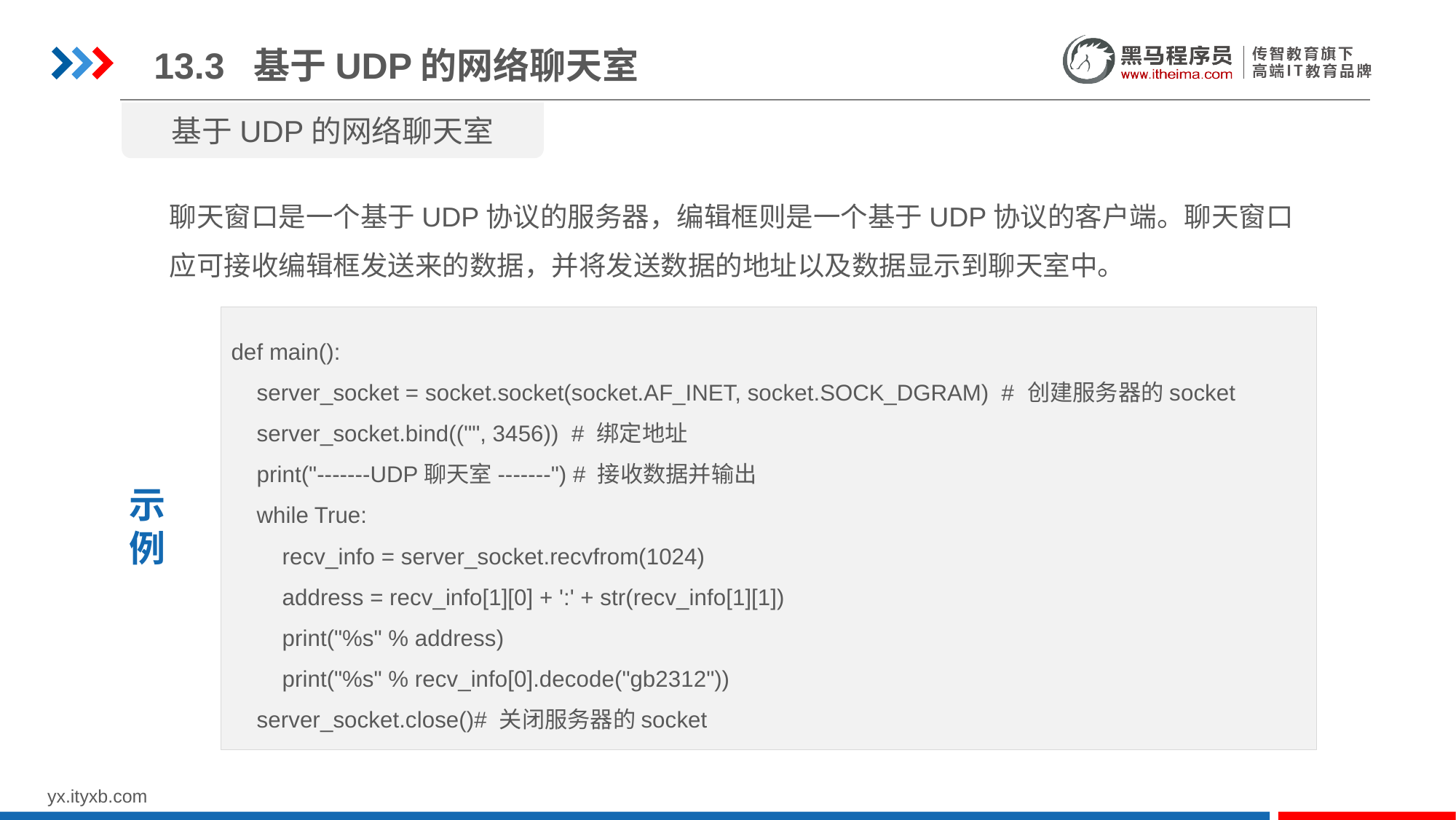

13.3  基于UDP的网络聊天室

基于UDP的网络聊天室
聊天窗口是一个基于UDP协议的服务器，编辑框则是一个基于UDP协议的客户端。聊天窗口应可接收编辑框发送来的数据，并将发送数据的地址以及数据显示到聊天室中。
def main():
    server_socket = socket.socket(socket.AF_INET, socket.SOCK_DGRAM)  # 创建服务器的socket
    server_socket.bind(("", 3456))  # 绑定地址
    print("-------UDP聊天室-------") # 接收数据并输出
    while True:
        recv_info = server_socket.recvfrom(1024)
        address = recv_info[1][0] + ':' + str(recv_info[1][1])
        print("%s" % address)
        print("%s" % recv_info[0].decode("gb2312"))
    server_socket.close()# 关闭服务器的socket
示
例